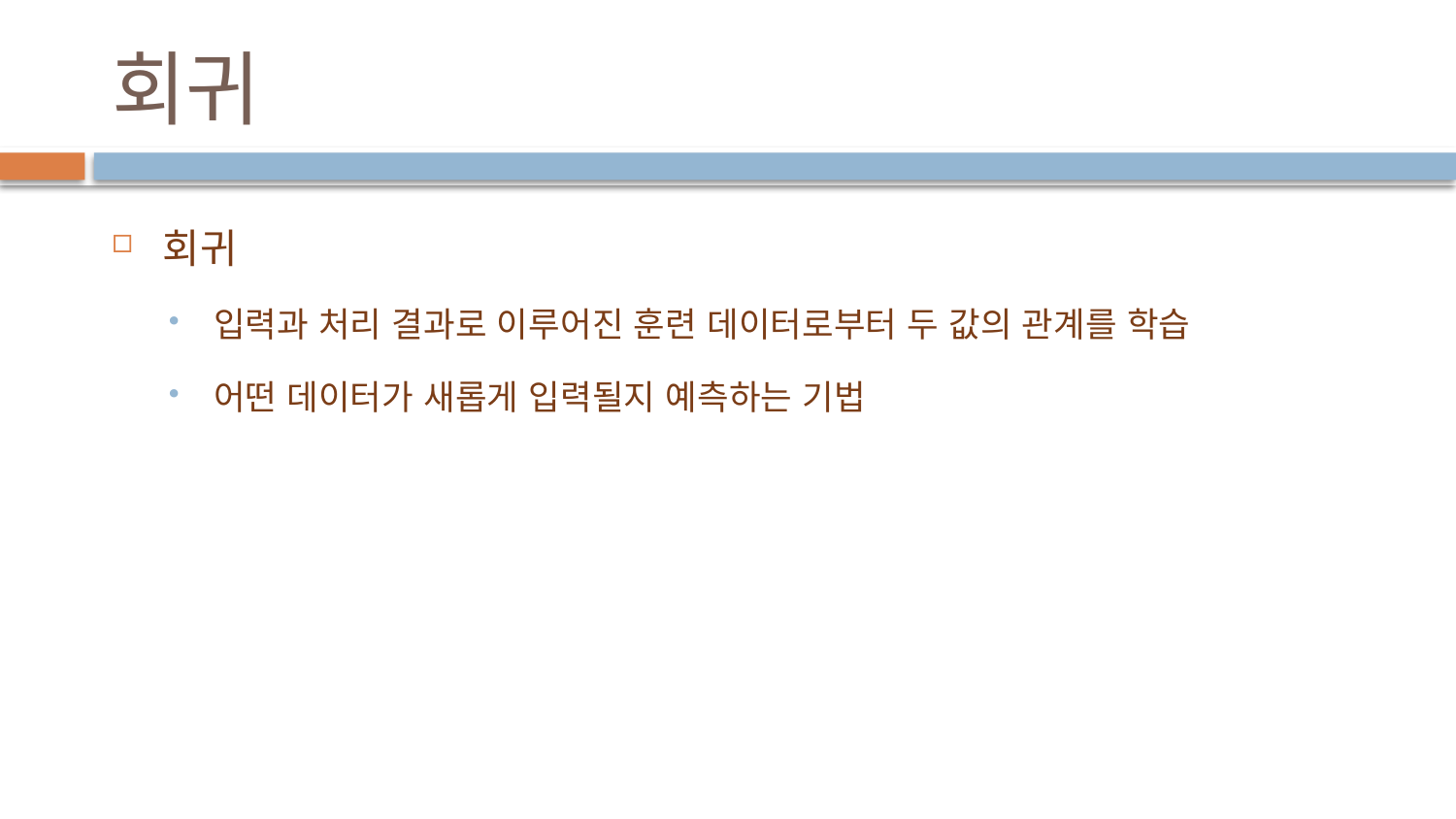

# 회귀
회귀
입력과 처리 결과로 이루어진 훈련 데이터로부터 두 값의 관계를 학습
어떤 데이터가 새롭게 입력될지 예측하는 기법